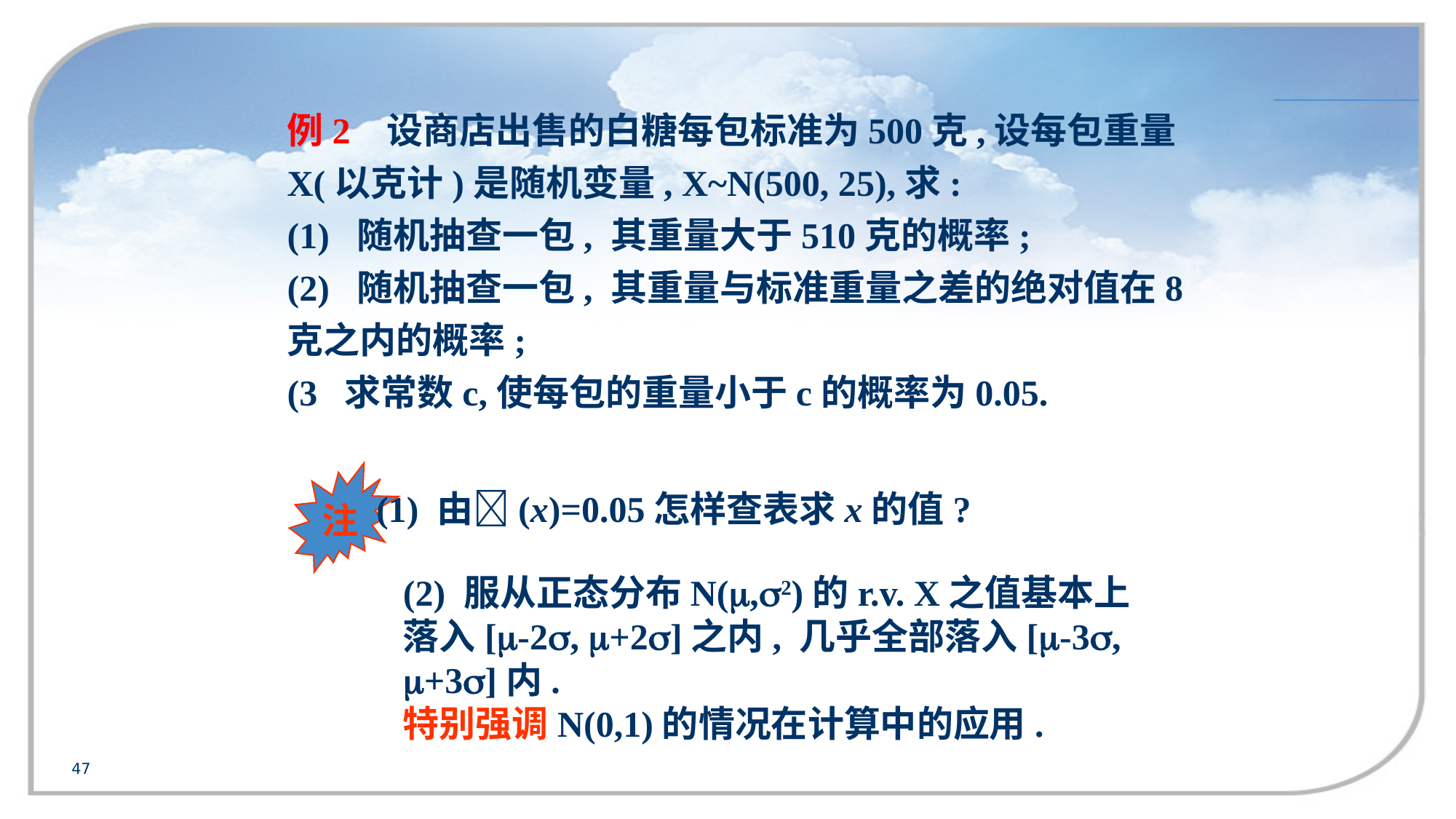

例2   设商店出售的白糖每包标准为500克,设每包重量X(以克计)是随机变量, X~N(500, 25),求:
(1)  随机抽查一包, 其重量大于510克的概率;
(2)  随机抽查一包, 其重量与标准重量之差的绝对值在8克之内的概率;
(3  求常数c,使每包的重量小于c的概率为0.05.
注
(1) 由Φ(x)=0.05怎样查表求x的值?
(2) 服从正态分布N(μ,σ2)的r.v. X之值基本上落入[μ-2σ, μ+2σ]之内, 几乎全部落入[μ-3σ, μ+3σ]内.
特别强调N(0,1)的情况在计算中的应用.
47